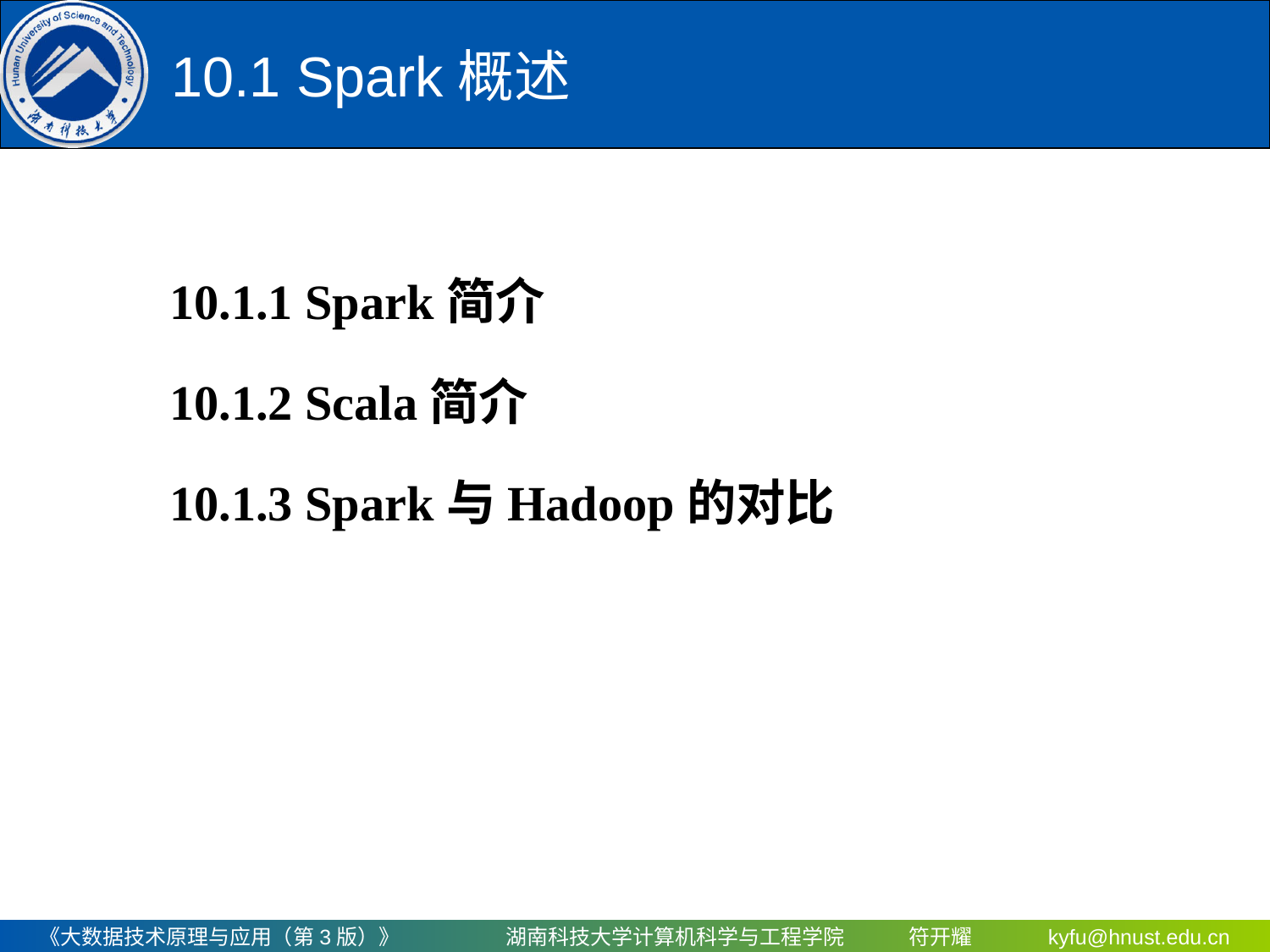

# 10.1 Spark概述
10.1.1 Spark简介
10.1.2 Scala简介
10.1.3 Spark与Hadoop的对比